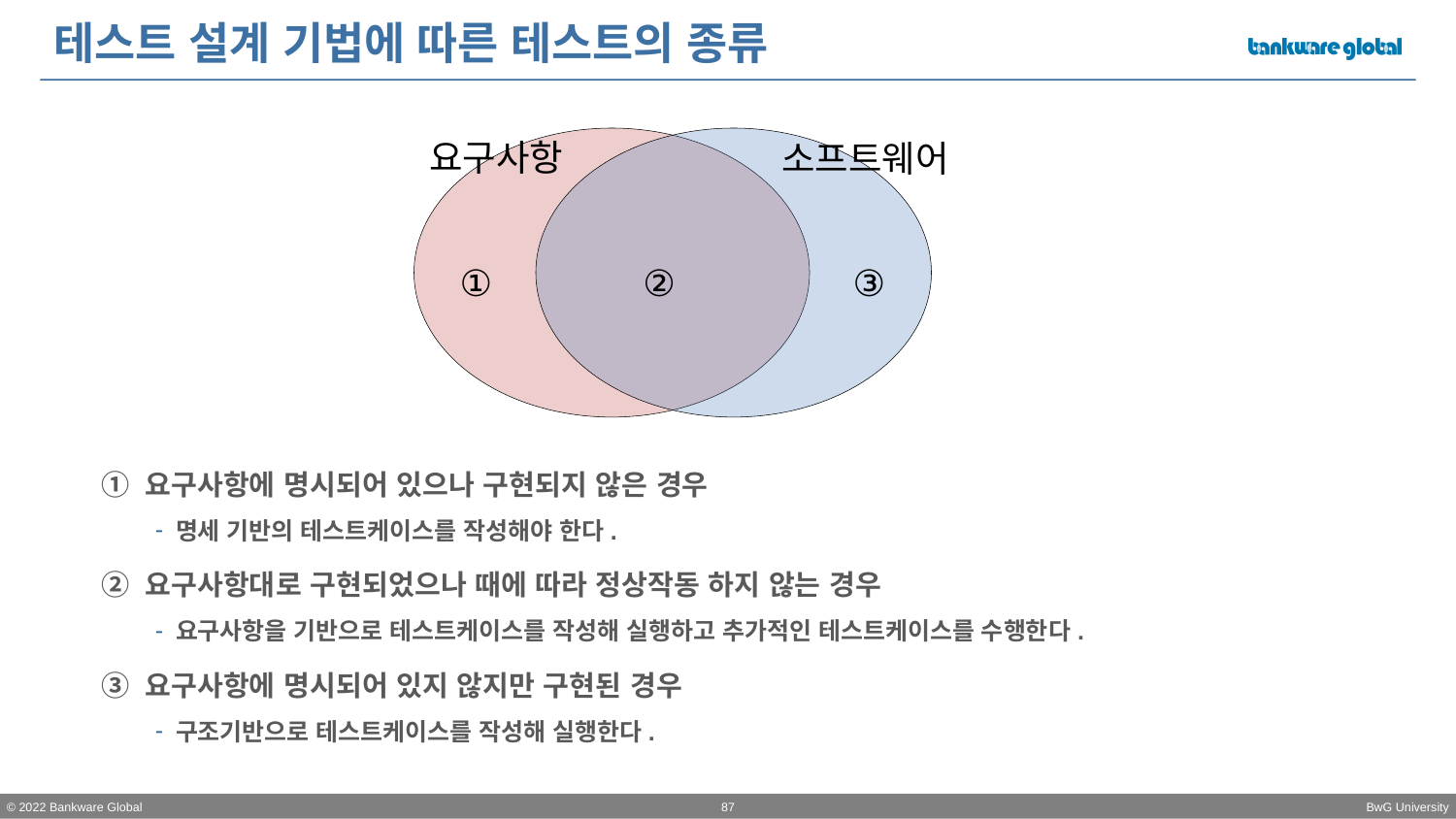

# 테스트 설계 기법에 따른 테스트의 종류

요구사항

소프트웨어
①
②
③
① 요구사항에 명시되어 있으나 구현되지 않은 경우
명세 기반의 테스트케이스를 작성해야 한다.
② 요구사항대로 구현되었으나 때에 따라 정상작동 하지 않는 경우
요구사항을 기반으로 테스트케이스를 작성해 실행하고 추가적인 테스트케이스를 수행한다.
③ 요구사항에 명시되어 있지 않지만 구현된 경우
구조기반으로 테스트케이스를 작성해 실행한다.
87